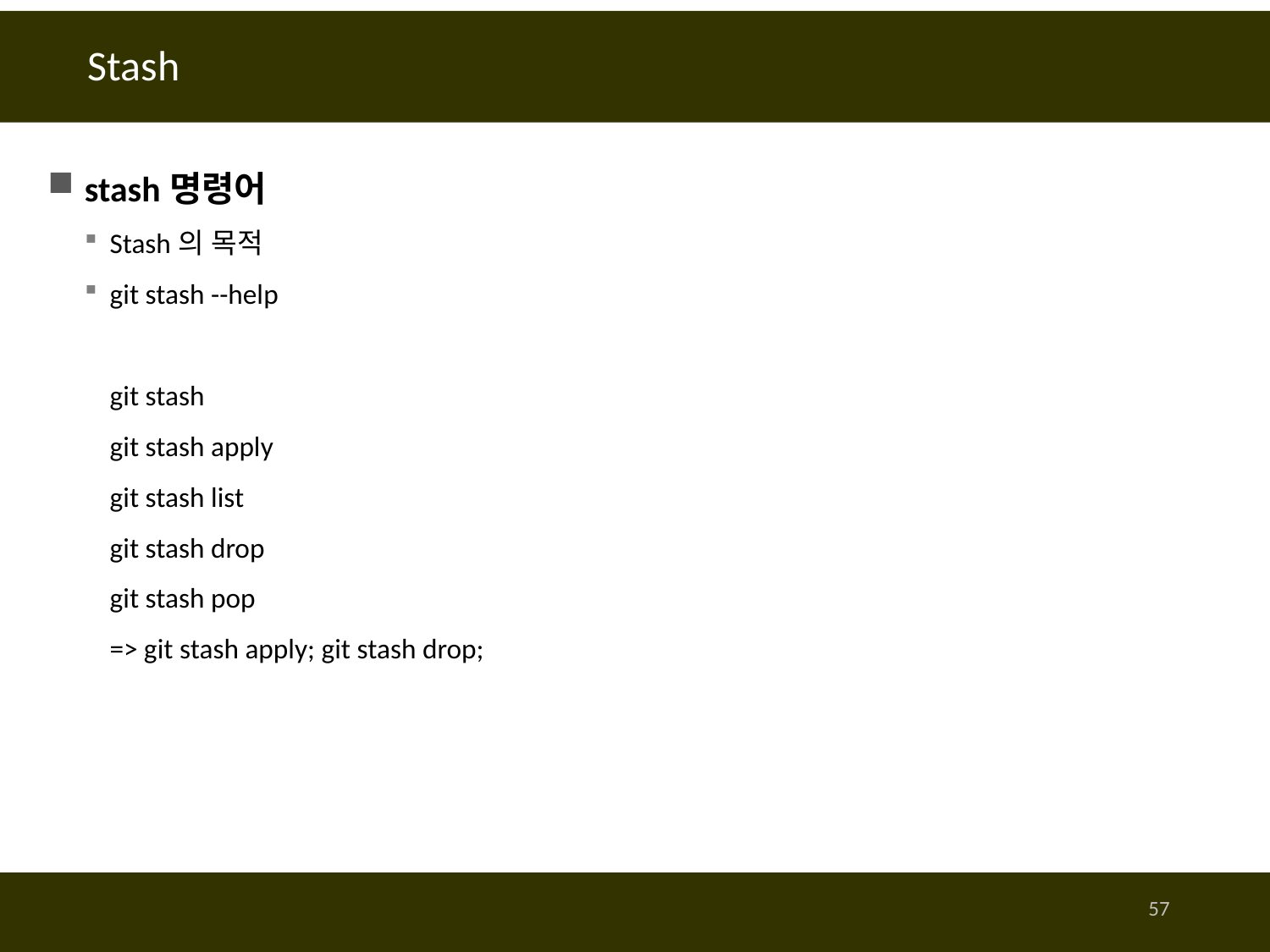

# Stash
stash명령어
Stash의 목적
git stash --help
git stash
git stash apply
git stash list
git stash drop
git stash pop
=> git stash apply; git stash drop;
57